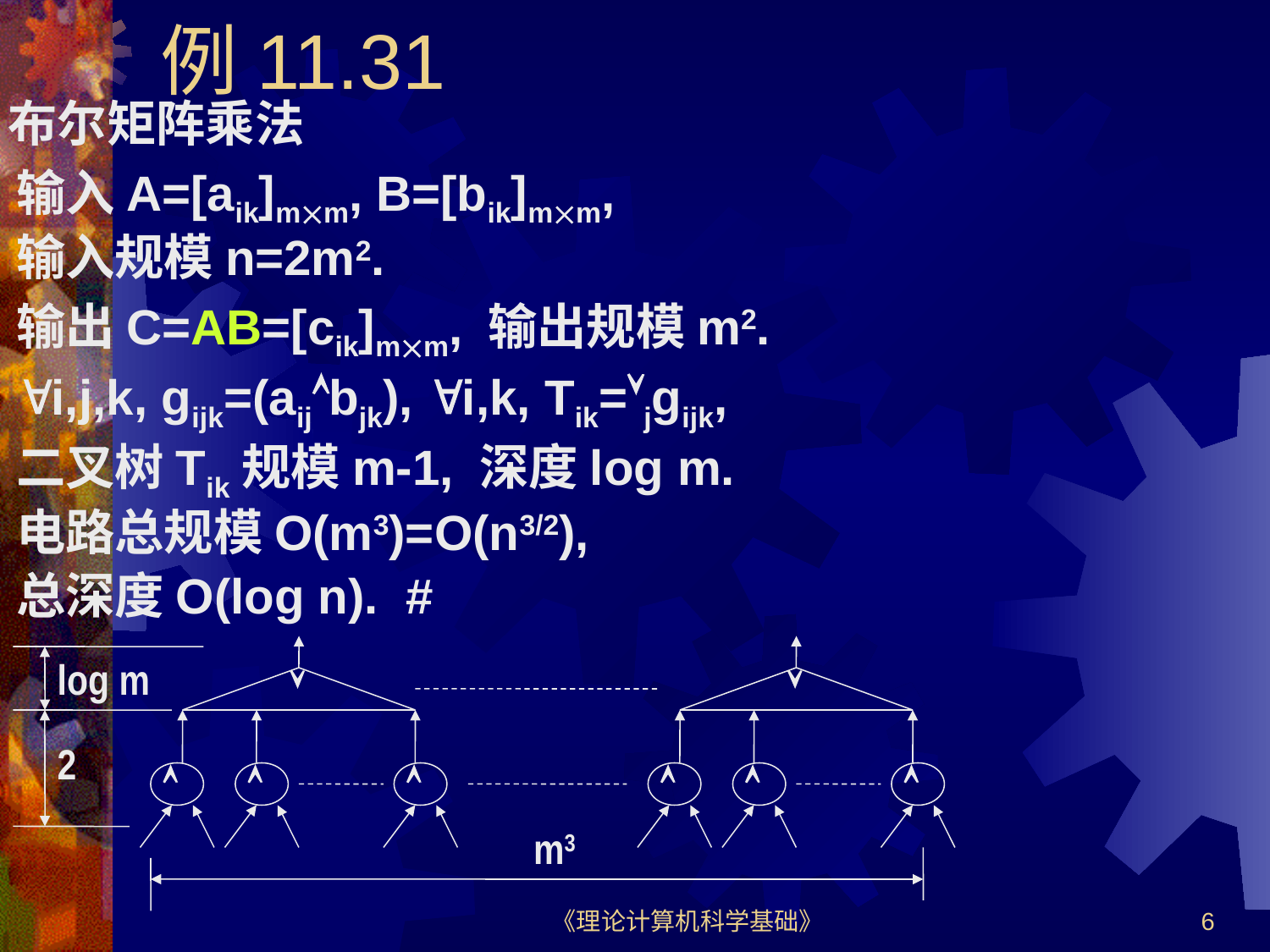

# 例11.31
布尔矩阵乘法
输入A=[aik]m×m, B=[bik]m×m,
输入规模n=2m2.
输出C=AB=[cik]m×m, 输出规模m2.
∀i,j,k, gijk=(aij∧bjk), ∀i,k, Tik=∨jgijk,
二叉树Tik规模m-1, 深度log m.
电路总规模O(m3)=O(n3/2),
总深度O(log n).  #

log m
∨
∨

2
∧
∧
∧
∧
∧
∧

m3

《理论计算机科学基础》
6